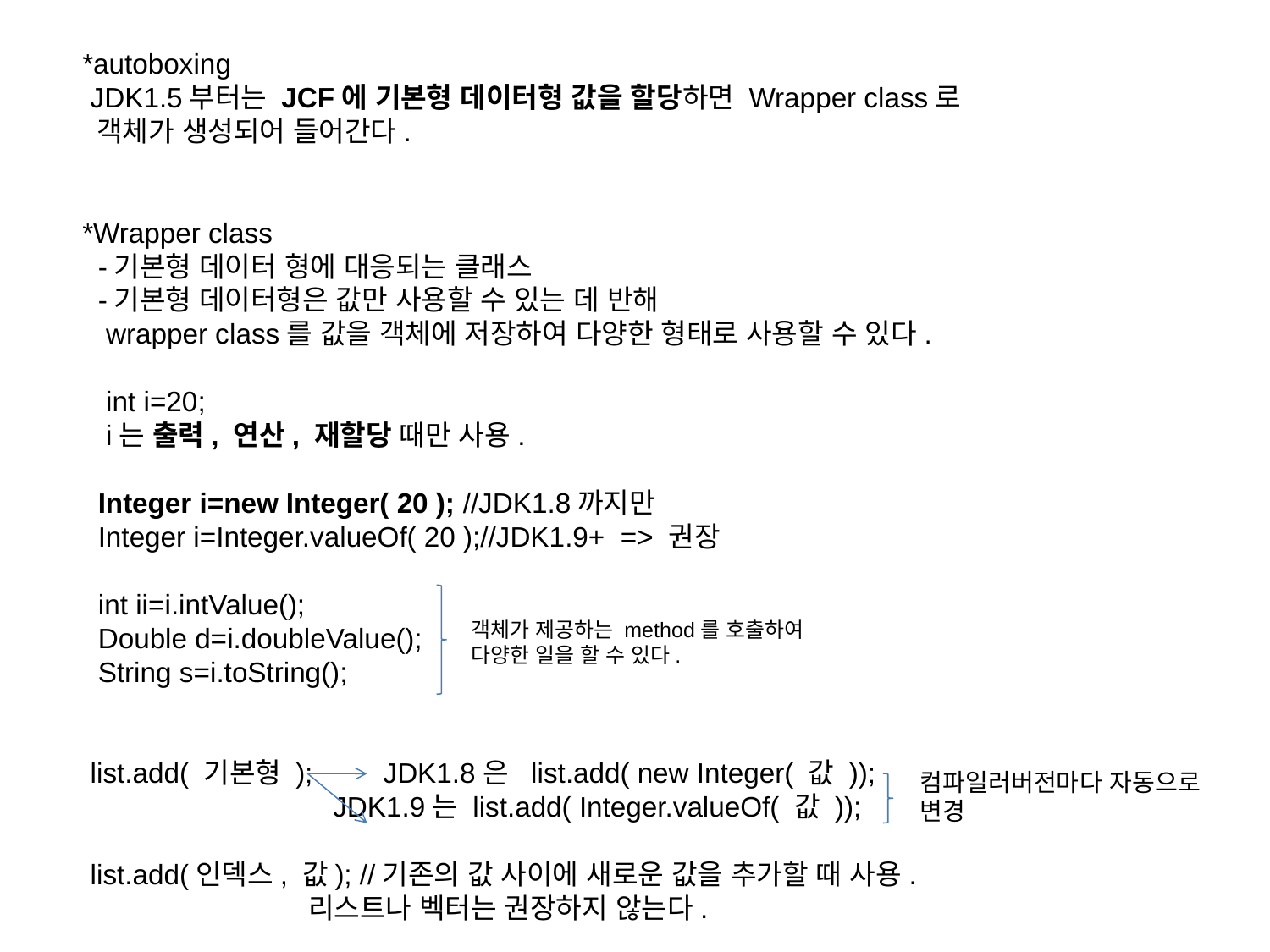

*autoboxing
 JDK1.5부터는 JCF에 기본형 데이터형 값을 할당하면 Wrapper class로
 객체가 생성되어 들어간다.

*Wrapper class
  -기본형 데이터 형에 대응되는 클래스
  -기본형 데이터형은 값만 사용할 수 있는 데 반해
   wrapper class를 값을 객체에 저장하여 다양한 형태로 사용할 수 있다.

   int i=20;
   i는 출력, 연산, 재할당 때만 사용.

  Integer i=new Integer( 20 ); //JDK1.8까지만
  Integer i=Integer.valueOf( 20 );//JDK1.9+  => 권장

  int ii=i.intValue();
  Double d=i.doubleValue();
  String s=i.toString();

 list.add( 기본형 );         JDK1.8은  list.add( new Integer( 값 ));
                                JDK1.9는 list.add( Integer.valueOf( 값 ));

 list.add(인덱스, 값); //기존의 값 사이에 새로운 값을 추가할 때 사용.
                            리스트나 벡터는 권장하지 않는다.

객체가 제공하는 method를 호출하여
다양한 일을 할 수 있다.
컴파일러버전마다 자동으로
변경